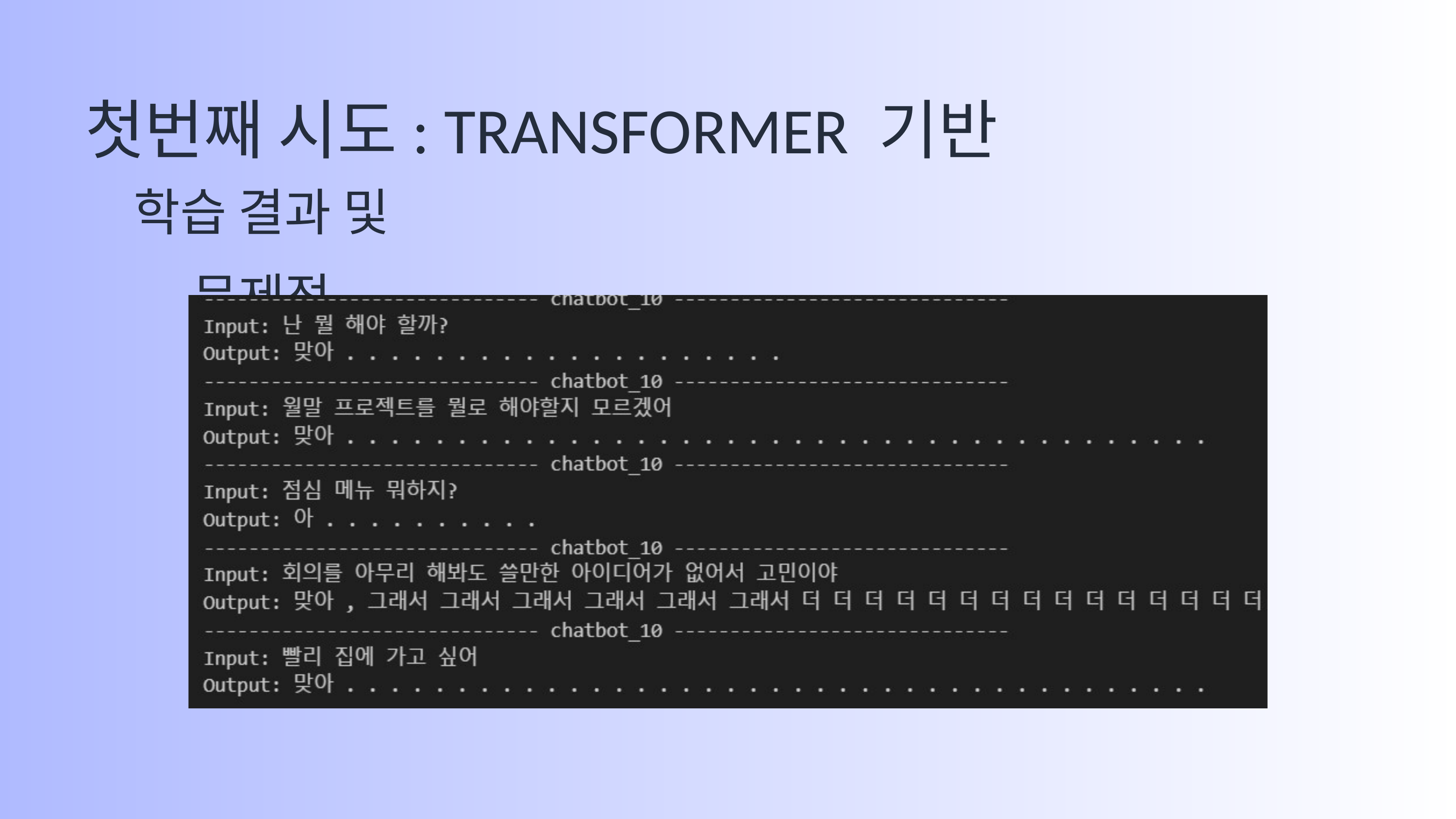

첫번째 시도: TRANSFORMER 기반
학습 결과 및 문제점